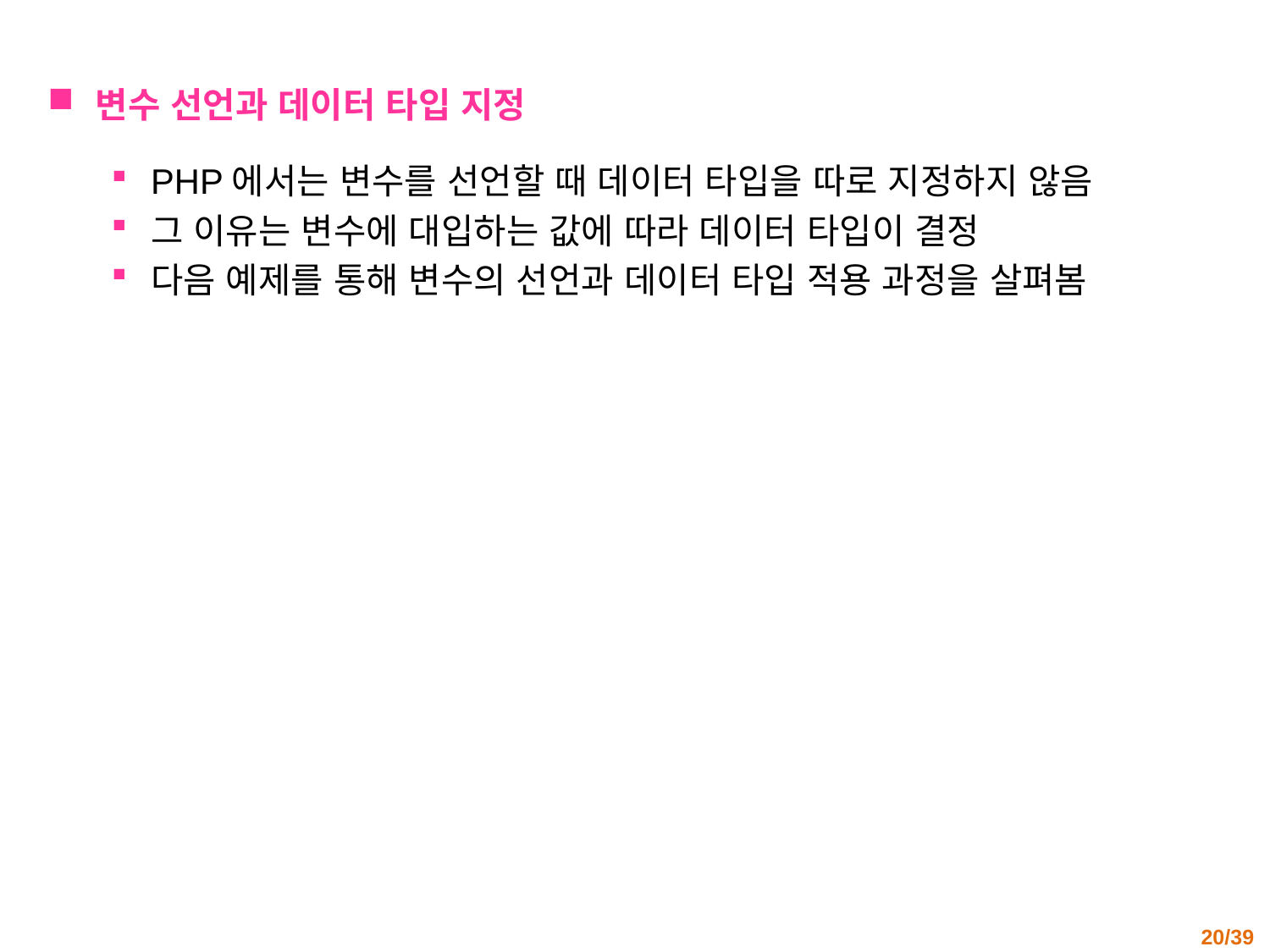

변수 선언과 데이터 타입 지정

PHP에서는 변수를 선언할 때 데이터 타입을 따로 지정하지 않음
그 이유는 변수에 대입하는 값에 따라 데이터 타입이 결정
다음 예제를 통해 변수의 선언과 데이터 타입 적용 과정을 살펴봄